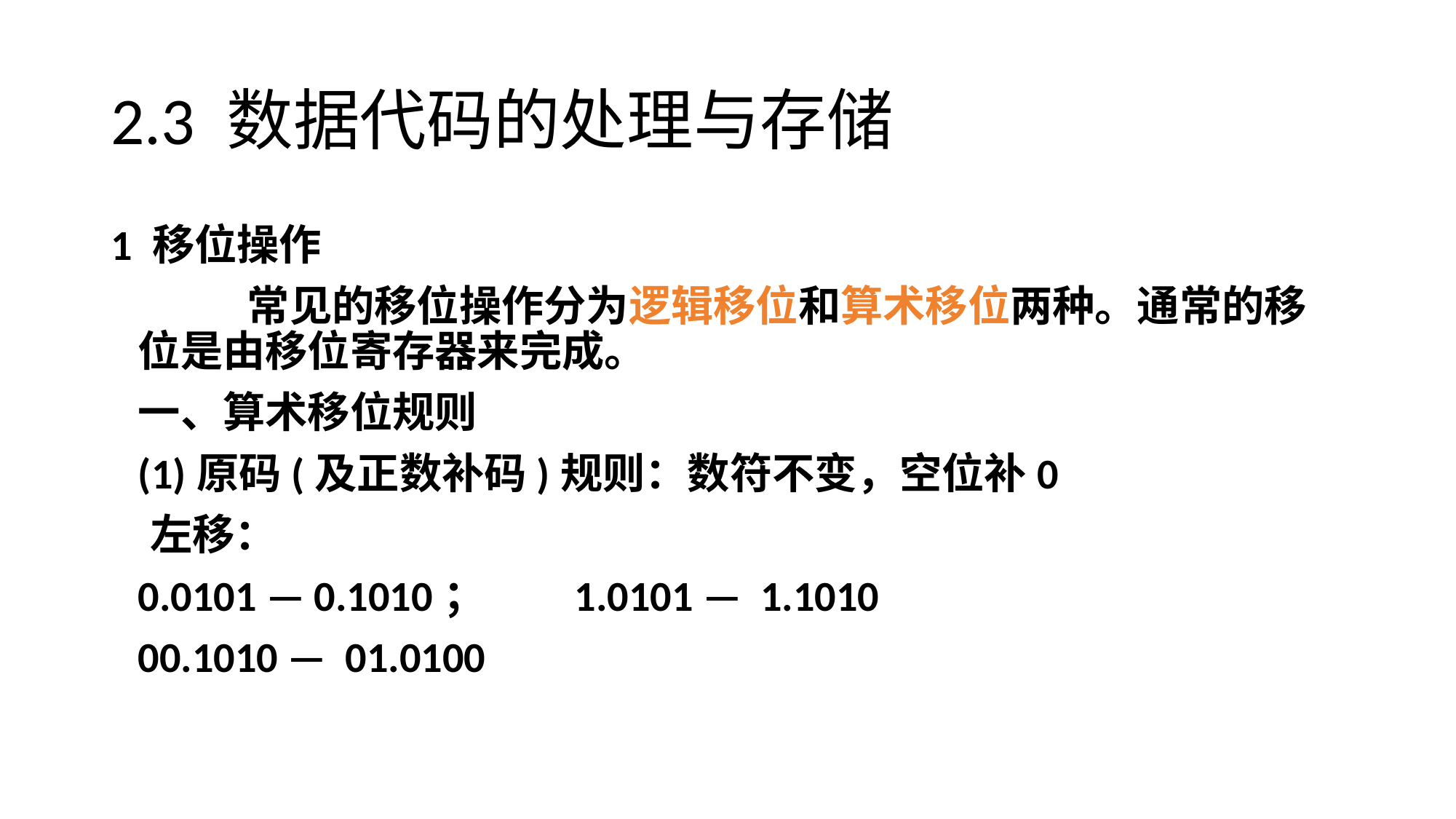

# 2.3 数据代码的处理与存储
1 移位操作
		常见的移位操作分为逻辑移位和算术移位两种。通常的移位是由移位寄存器来完成。
	一、算术移位规则
	(1)原码(及正数补码)规则：数符不变，空位补0
   左移：
	0.0101 — 0.1010；	1.0101 —  1.1010
	00.1010 —  01.0100